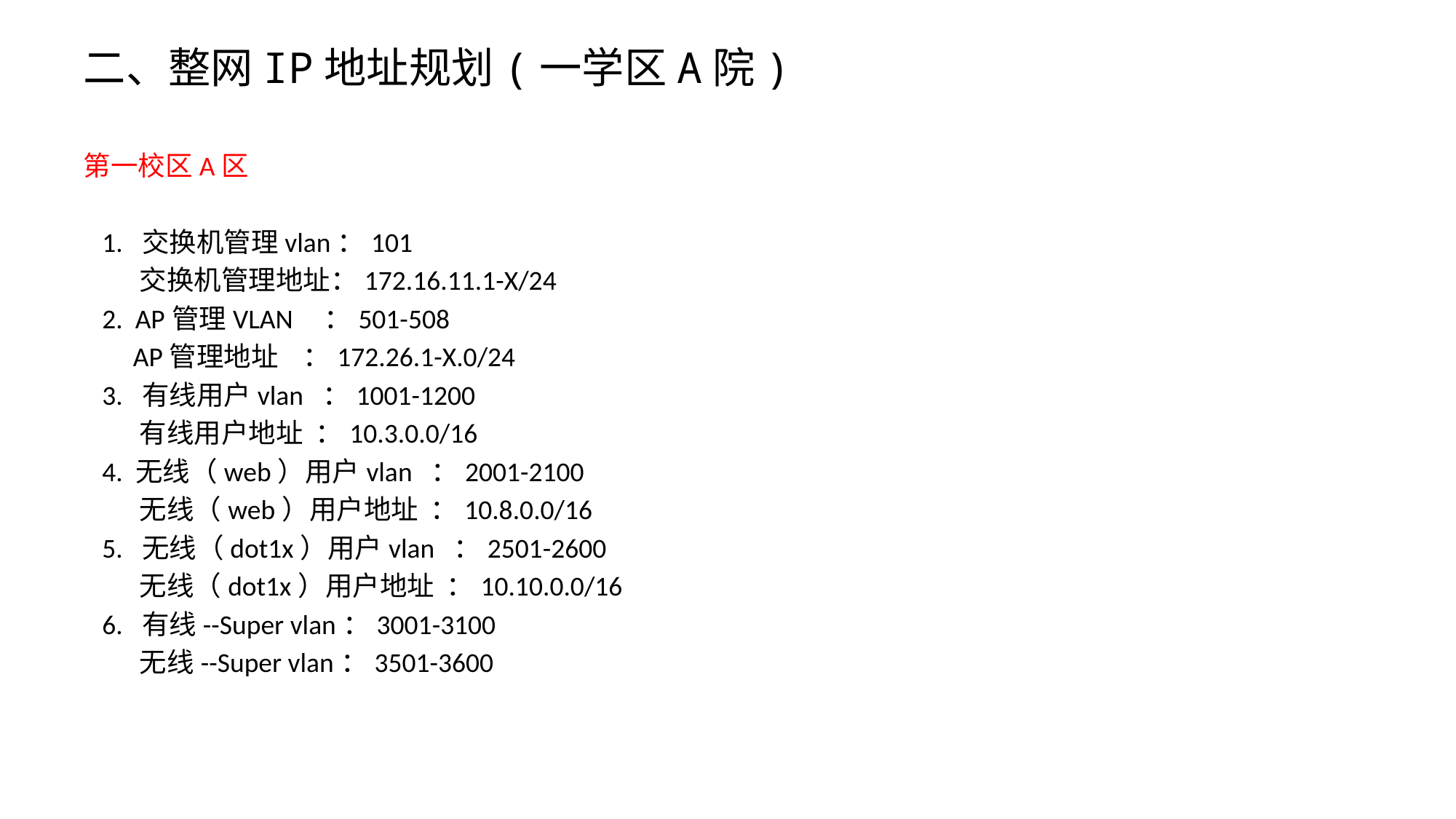

# 二、整网IP地址规划(一学区A院)
第一校区A区

   1.  交换机管理vlan：101
        交换机管理地址：172.16.11.1-X/24
   2.  AP管理VLAN    ：501-508
        AP管理地址    ：172.26.1-X.0/24
   3.  有线用户vlan  ：1001-1200
        有线用户地址  ：10.3.0.0/16
   4. 无线（web）用户vlan  ：2001-2100
        无线（web）用户地址  ：10.8.0.0/16
   5.  无线（dot1x）用户vlan  ：2501-2600
        无线（dot1x）用户地址  ：10.10.0.0/16
   6.  有线--Super vlan：3001-3100
        无线--Super vlan：3501-3600